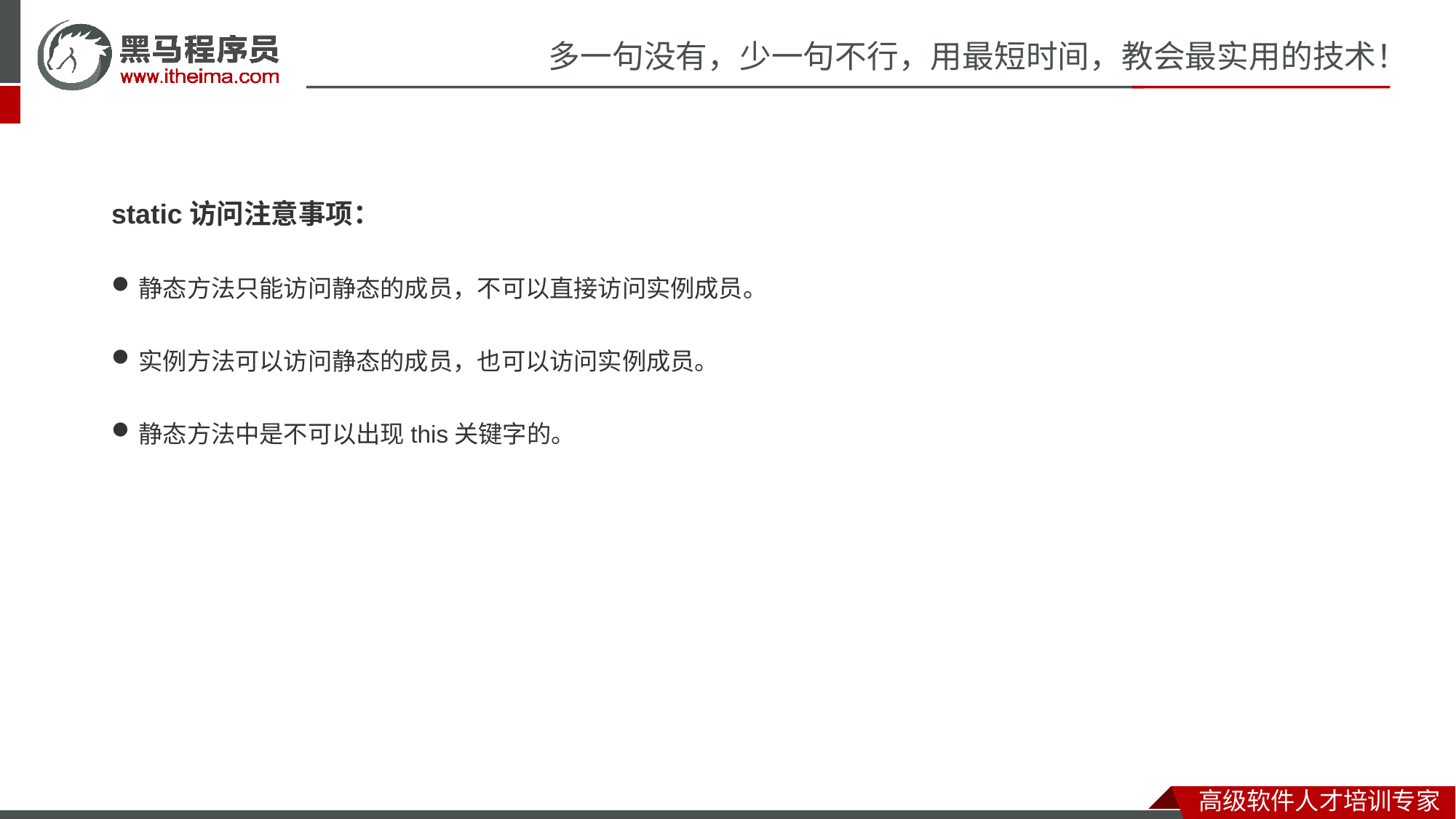

static访问注意事项：
静态方法只能访问静态的成员，不可以直接访问实例成员。
实例方法可以访问静态的成员，也可以访问实例成员。
静态方法中是不可以出现this关键字的。